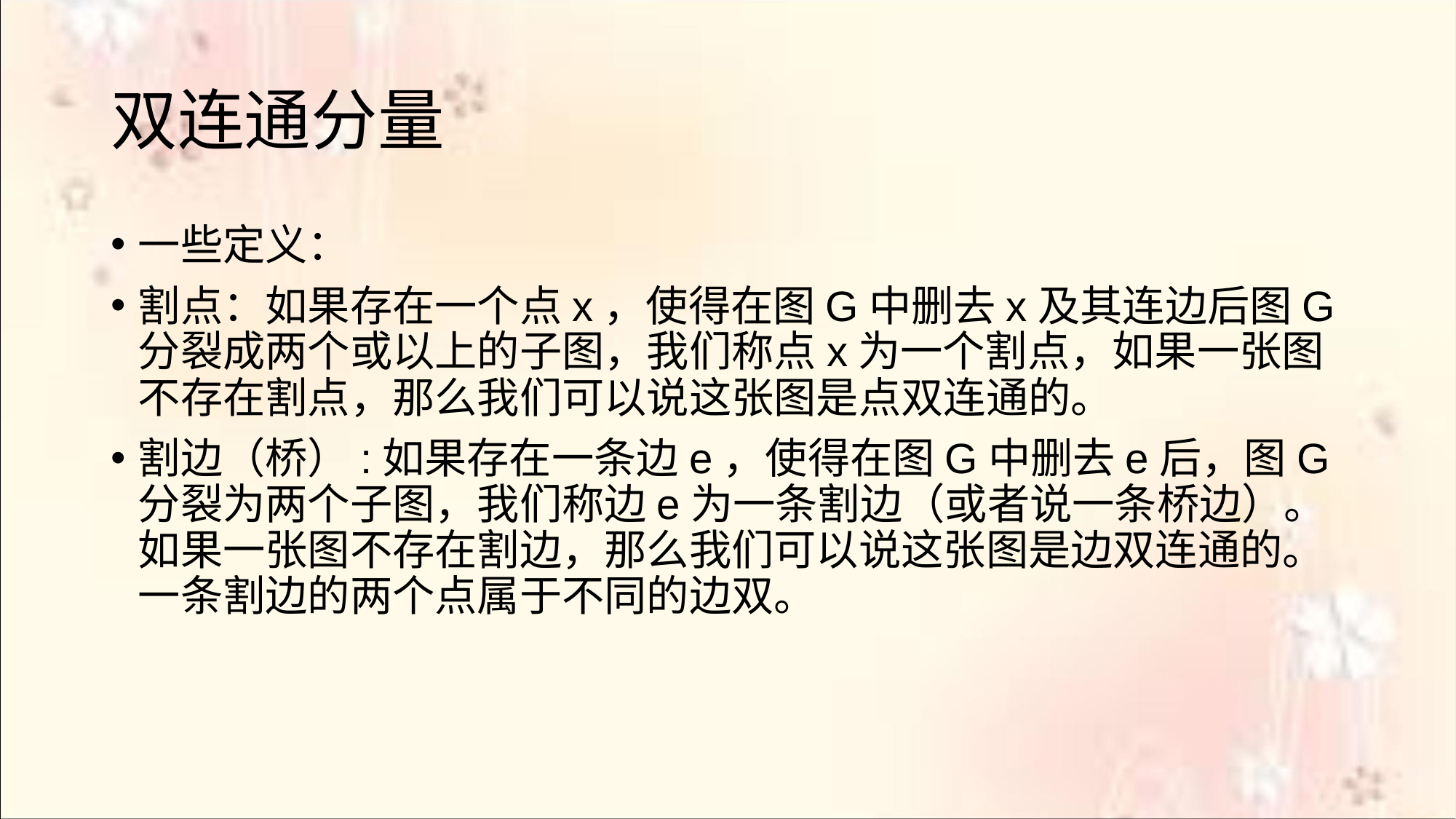

# 双连通分量
一些定义：
割点：如果存在一个点x，使得在图G中删去x及其连边后图G分裂成两个或以上的子图，我们称点x为一个割点，如果一张图不存在割点，那么我们可以说这张图是点双连通的。
割边（桥）:如果存在一条边e，使得在图G中删去e后，图G分裂为两个子图，我们称边e为一条割边（或者说一条桥边）。如果一张图不存在割边，那么我们可以说这张图是边双连通的。一条割边的两个点属于不同的边双。